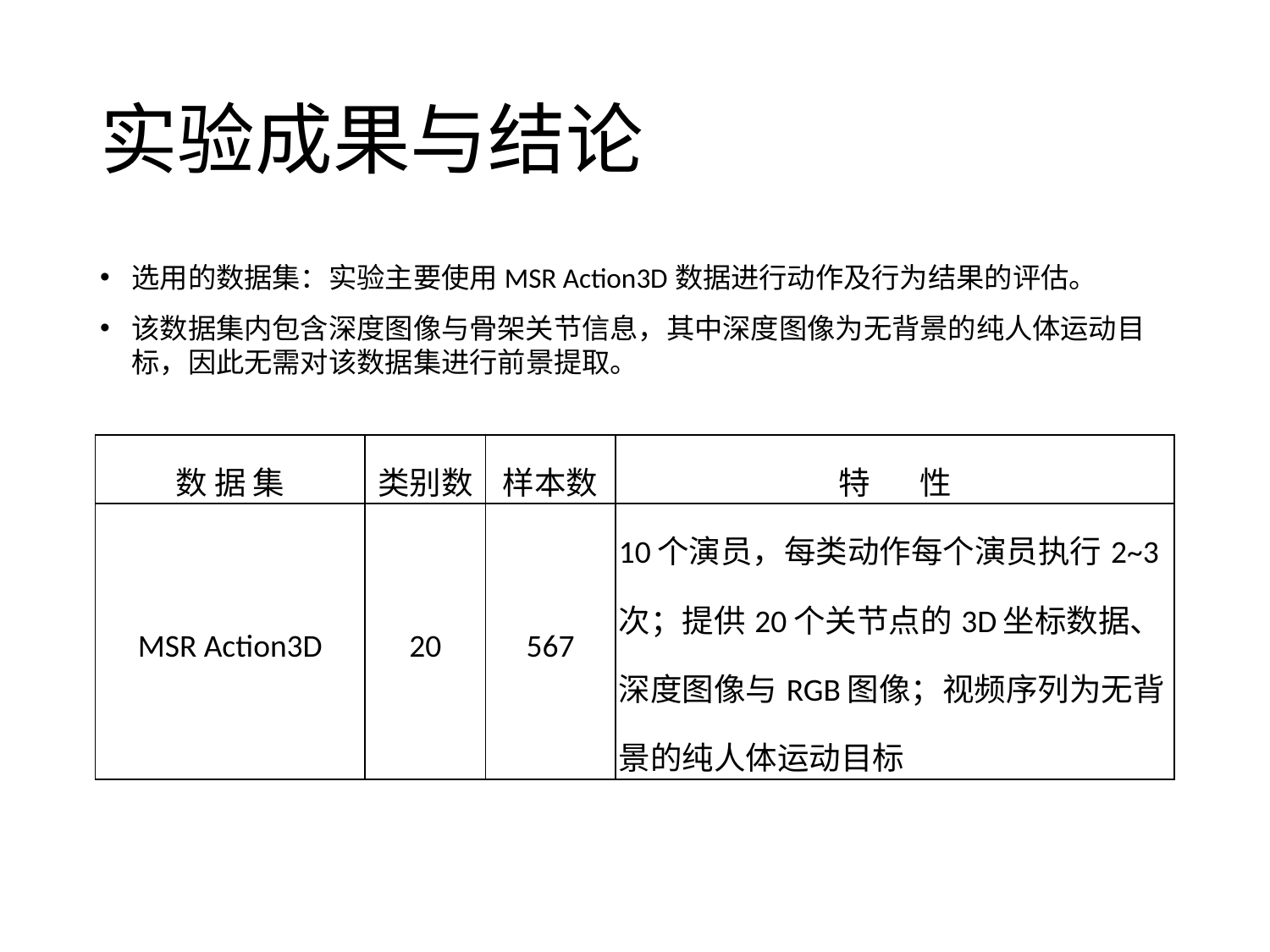

# 实验成果与结论
选用的数据集：实验主要使用MSR Action3D数据进行动作及行为结果的评估。
该数据集内包含深度图像与骨架关节信息，其中深度图像为无背景的纯人体运动目标，因此无需对该数据集进行前景提取。
| 数 据 集 | 类别数 | 样本数 | 特 性 |
| --- | --- | --- | --- |
| MSR Action3D | 20 | 567 | 10个演员，每类动作每个演员执行2~3次；提供20个关节点的3D坐标数据、深度图像与RGB图像；视频序列为无背景的纯人体运动目标 |